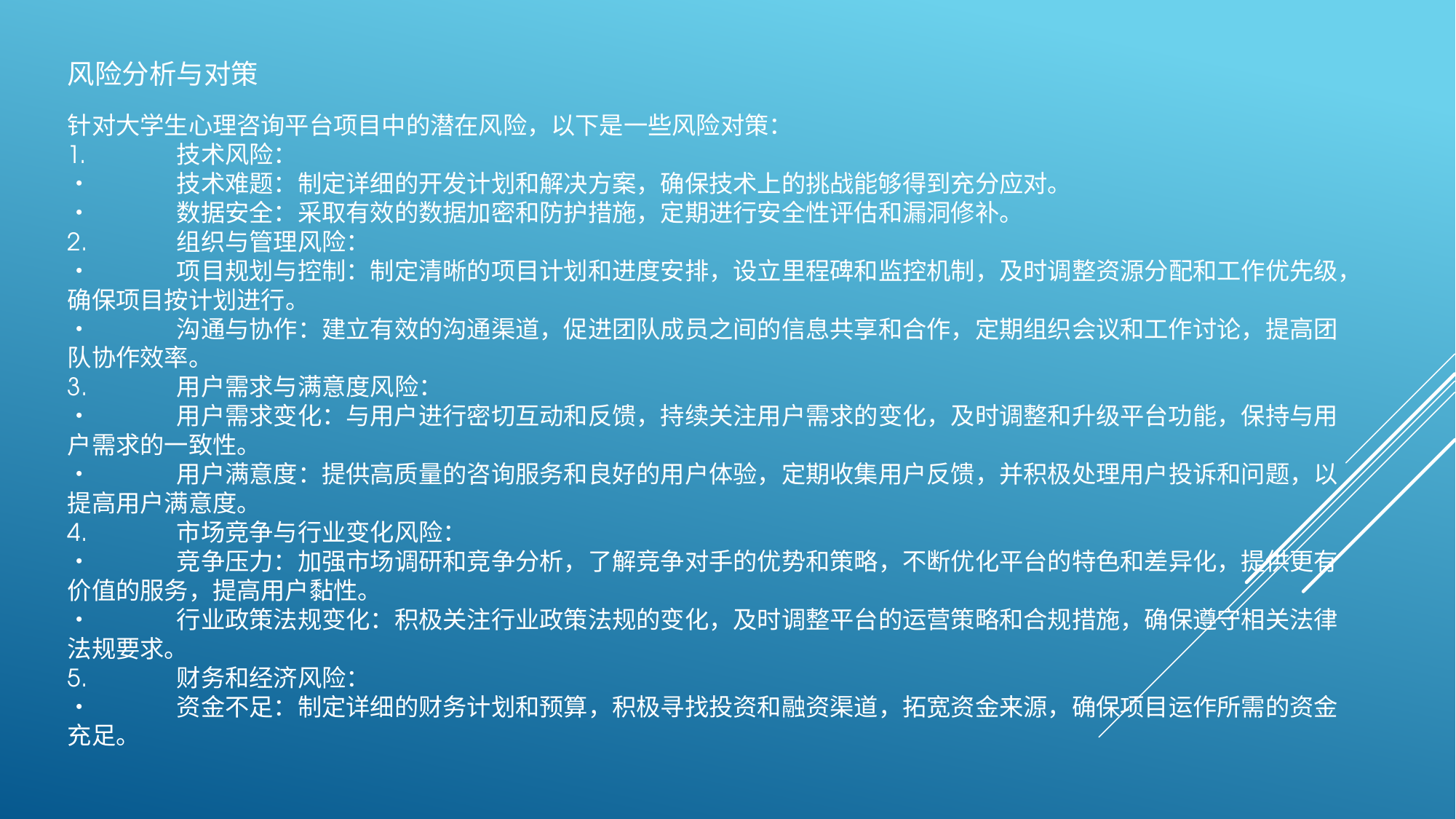

风险分析与对策
针对大学生心理咨询平台项目中的潜在风险，以下是一些风险对策：
1.	技术风险：
•	技术难题：制定详细的开发计划和解决方案，确保技术上的挑战能够得到充分应对。
•	数据安全：采取有效的数据加密和防护措施，定期进行安全性评估和漏洞修补。
2.	组织与管理风险：
•	项目规划与控制：制定清晰的项目计划和进度安排，设立里程碑和监控机制，及时调整资源分配和工作优先级，确保项目按计划进行。
•	沟通与协作：建立有效的沟通渠道，促进团队成员之间的信息共享和合作，定期组织会议和工作讨论，提高团队协作效率。
3.	用户需求与满意度风险：
•	用户需求变化：与用户进行密切互动和反馈，持续关注用户需求的变化，及时调整和升级平台功能，保持与用户需求的一致性。
•	用户满意度：提供高质量的咨询服务和良好的用户体验，定期收集用户反馈，并积极处理用户投诉和问题，以提高用户满意度。
4.	市场竞争与行业变化风险：
•	竞争压力：加强市场调研和竞争分析，了解竞争对手的优势和策略，不断优化平台的特色和差异化，提供更有价值的服务，提高用户黏性。
•	行业政策法规变化：积极关注行业政策法规的变化，及时调整平台的运营策略和合规措施，确保遵守相关法律法规要求。
5.	财务和经济风险：
•	资金不足：制定详细的财务计划和预算，积极寻找投资和融资渠道，拓宽资金来源，确保项目运作所需的资金充足。